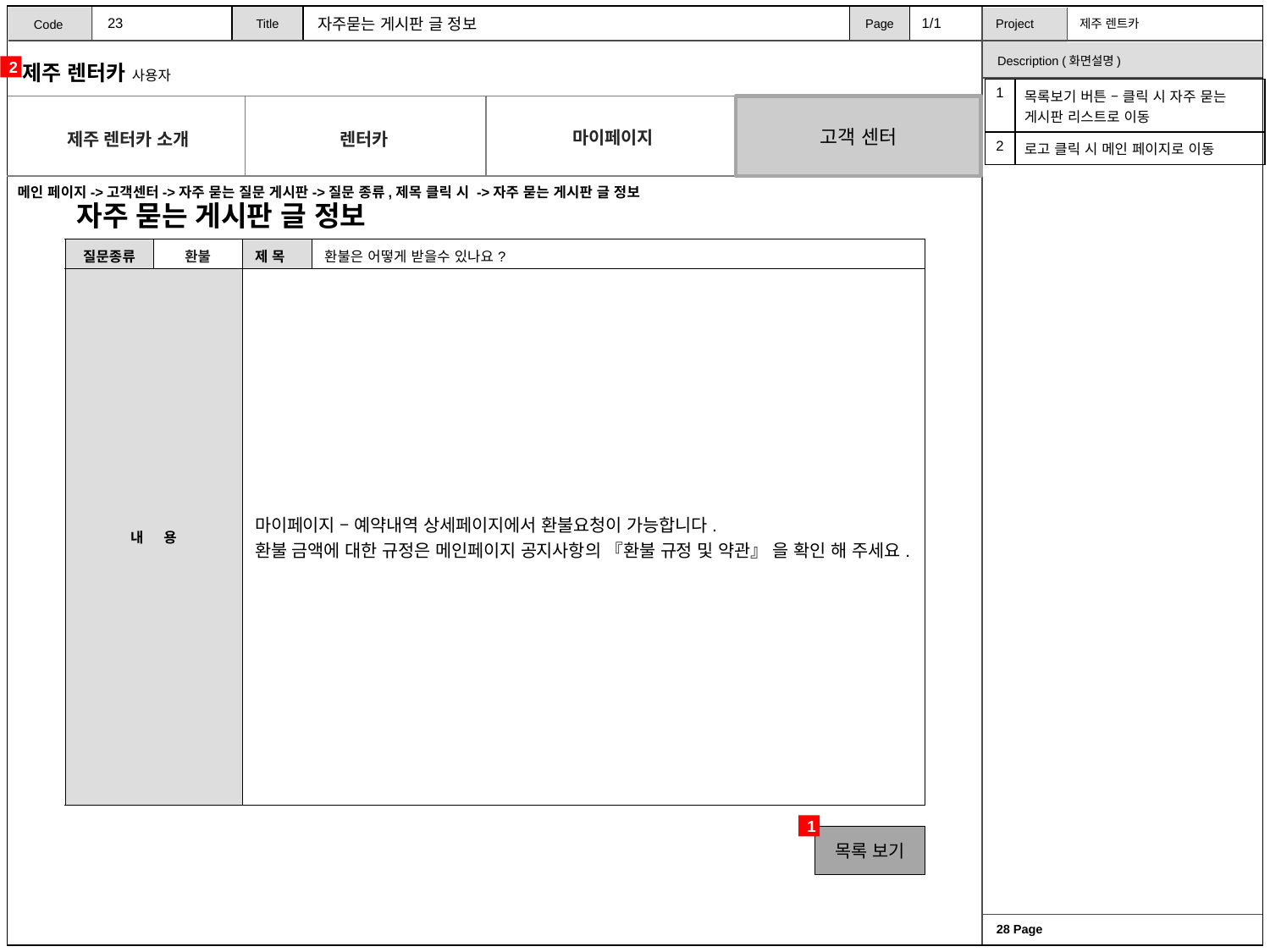

23
1/1
자주묻는 게시판 글 정보
2
| 1 | 목록보기 버튼 – 클릭 시 자주 묻는 게시판 리스트로 이동 |
| --- | --- |
| 2 | 로고 클릭 시 메인 페이지로 이동 |
고객 센터
메인 페이지->고객센터->자주 묻는 질문 게시판->질문 종류,제목 클릭 시 ->자주 묻는 게시판 글 정보
자주 묻는 게시판 글 정보
W : 650px
H : 700px
| 질문종류 | 환불 | 제 목 | 환불은 어떻게 받을수 있나요? |
| --- | --- | --- | --- |
| 내 용 |  | 마이페이지 – 예약내역 상세페이지에서 환불요청이 가능합니다. 환불 금액에 대한 규정은 메인페이지 공지사항의 『환불 규정 및 약관』 을 확인 해 주세요. |  |
1
목록 보기